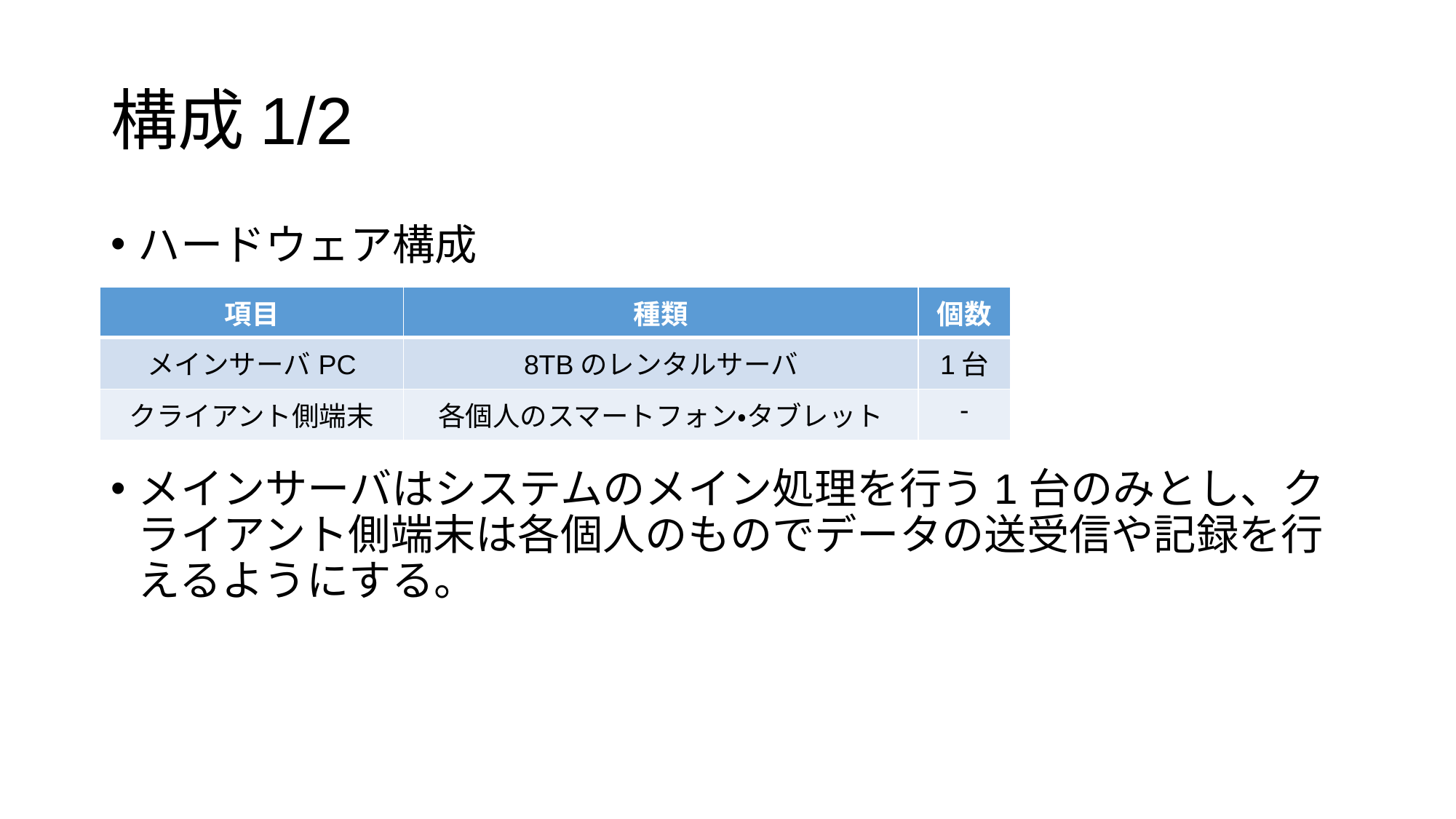

# 構成1/2
ハードウェア構成

メインサーバはシステムのメイン処理を行う1台のみとし、クライアント側端末は各個人のものでデータの送受信や記録を行えるようにする。
| 項目 | 種類 | 個数 |
| --- | --- | --- |
| メインサーバPC | 8TBのレンタルサーバ | 1台 |
| クライアント側端末 | 各個人のスマートフォン・タブレット | - |